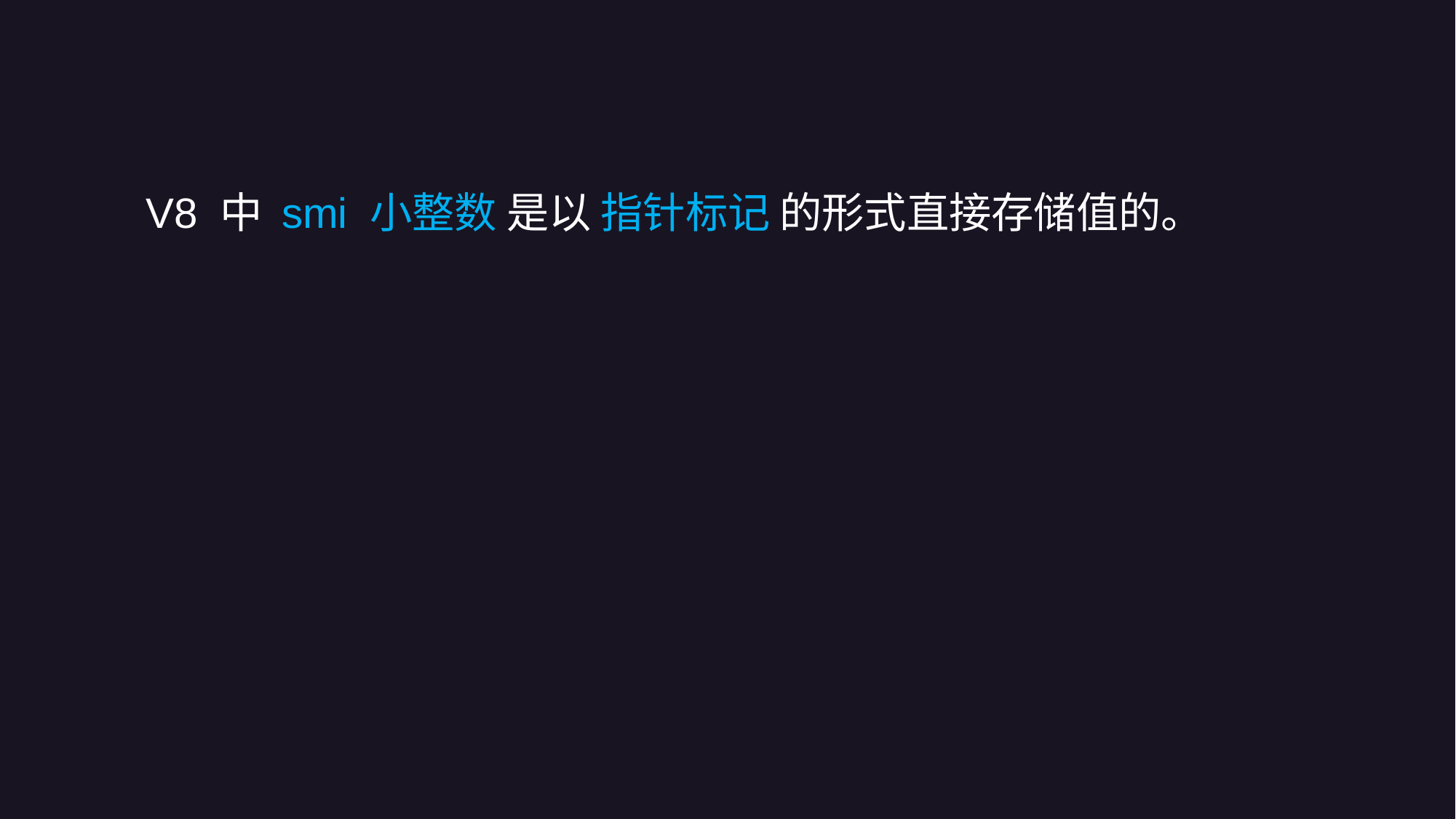

V8 中 smi 小整数 是以 指针标记 的形式直接存储值的。